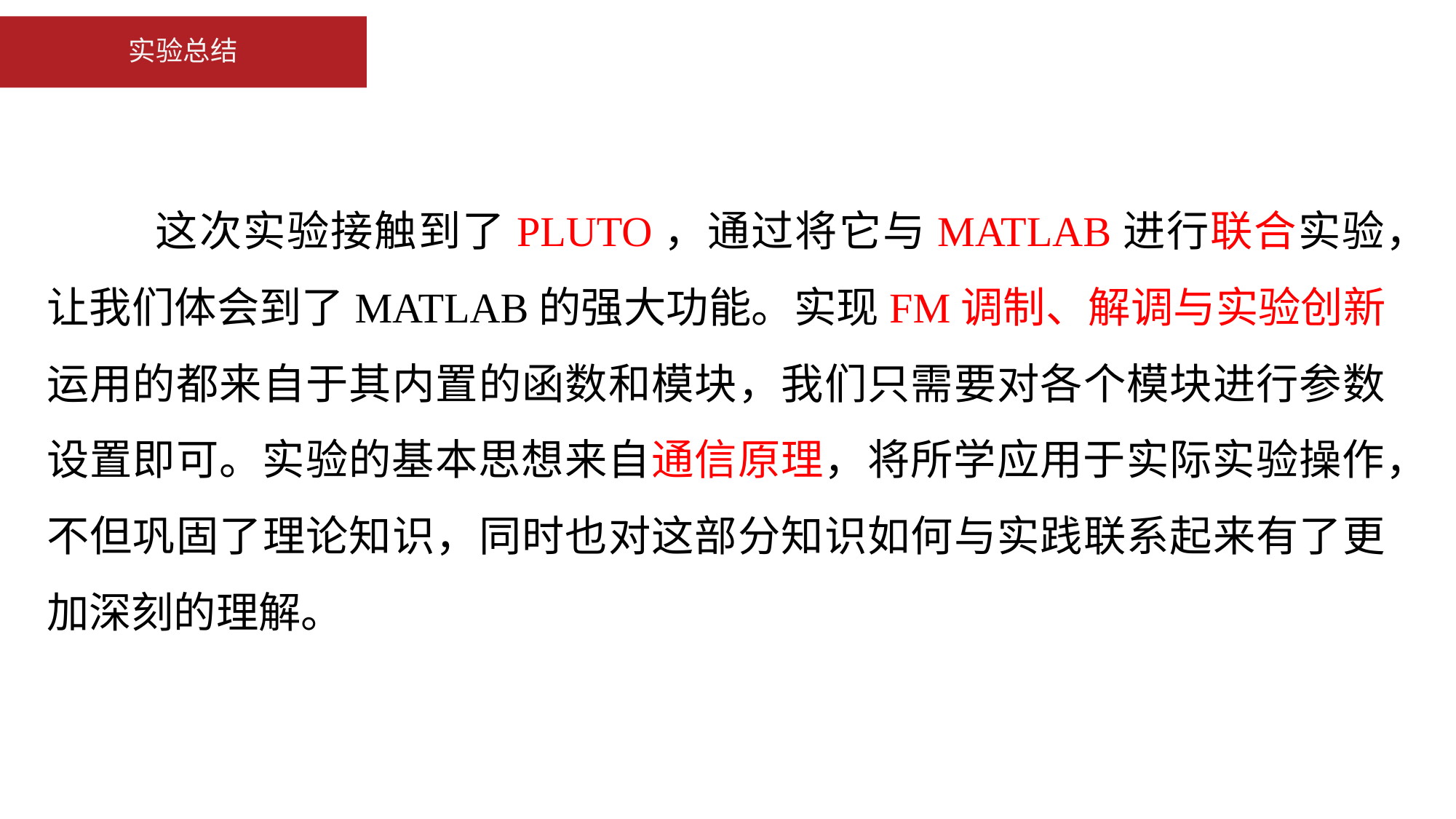

实验总结

      这次实验接触到了PLUTO，通过将它与MATLAB进行联合实验，让我们体会到了MATLAB的强大功能。实现FM调制、解调与实验创新运用的都来自于其内置的函数和模块，我们只需要对各个模块进行参数设置即可。实验的基本思想来自通信原理，将所学应用于实际实验操作，不但巩固了理论知识，同时也对这部分知识如何与实践联系起来有了更加深刻的理解。